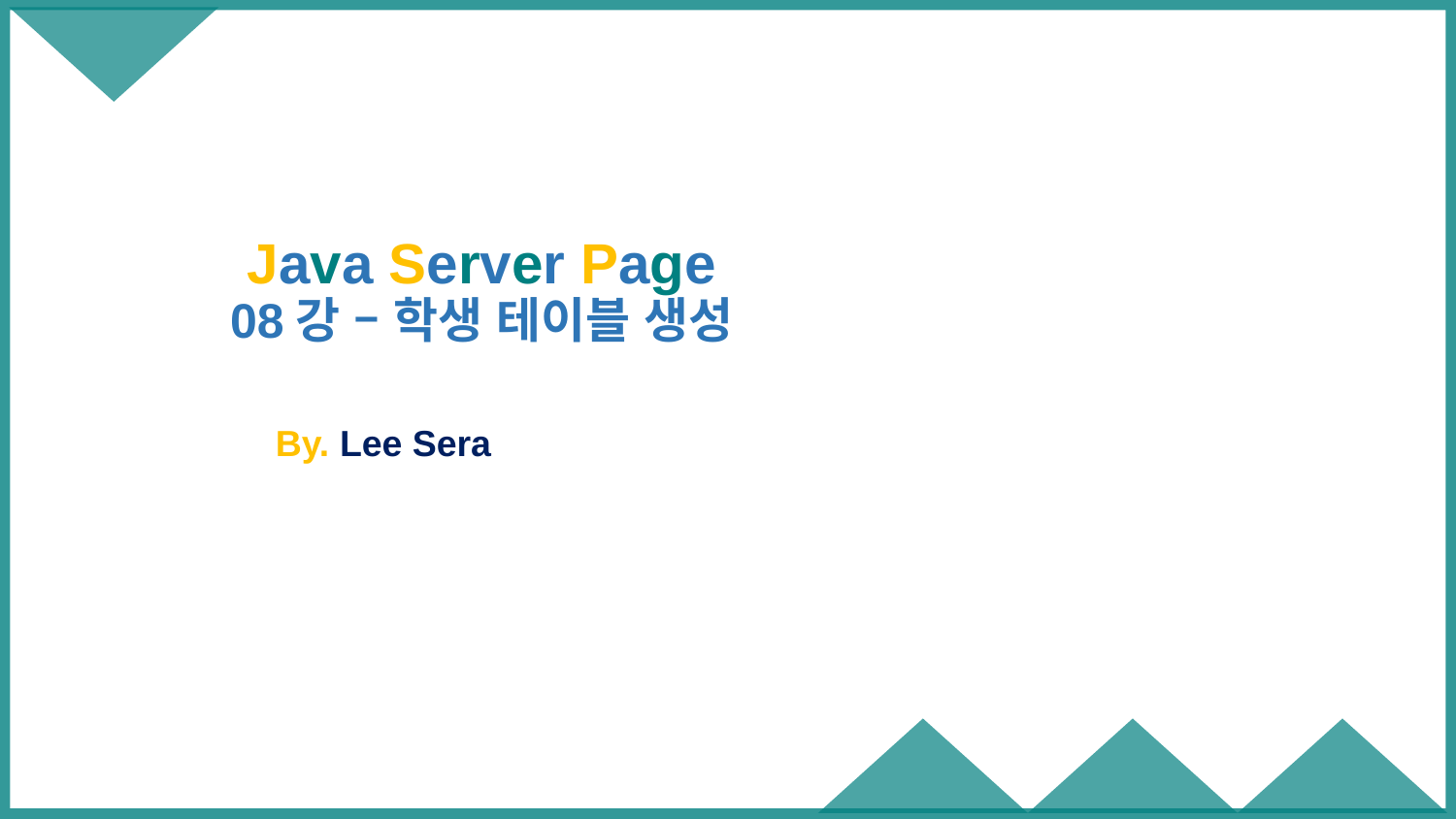

# Java Server Page 08강 – 학생 테이블 생성
By. Lee Sera